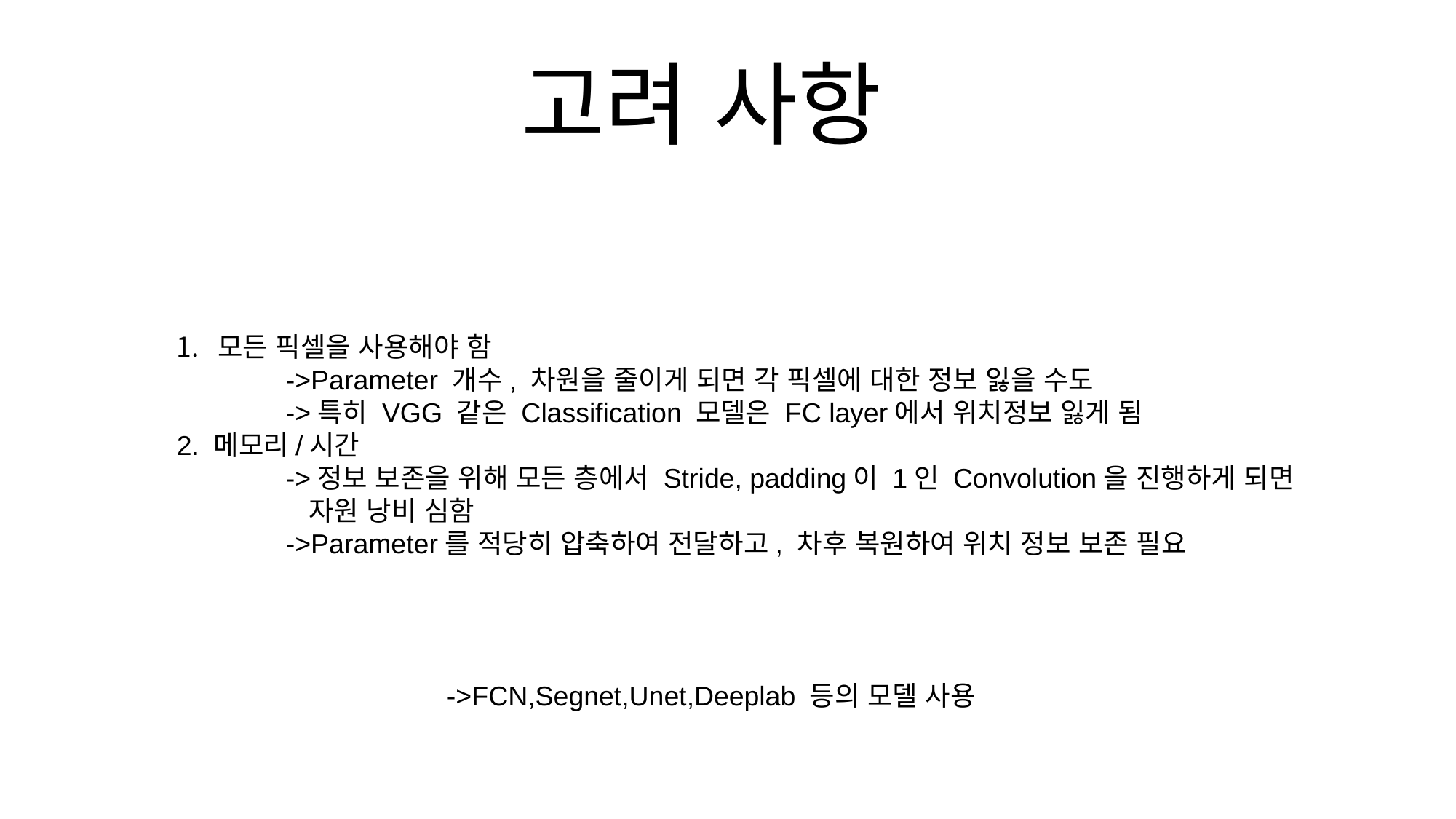

# 고려 사항
모든 픽셀을 사용해야 함
	->Parameter 개수, 차원을 줄이게 되면 각 픽셀에 대한 정보 잃을 수도
	->특히 VGG 같은 Classification 모델은 FC layer에서 위치정보 잃게 됨
2. 메모리/시간
	->정보 보존을 위해 모든 층에서 Stride, padding이 1인 Convolution을 진행하게 되면	   자원 낭비 심함
	->Parameter를 적당히 압축하여 전달하고, 차후 복원하여 위치 정보 보존 필요
->FCN,Segnet,Unet,Deeplab 등의 모델 사용